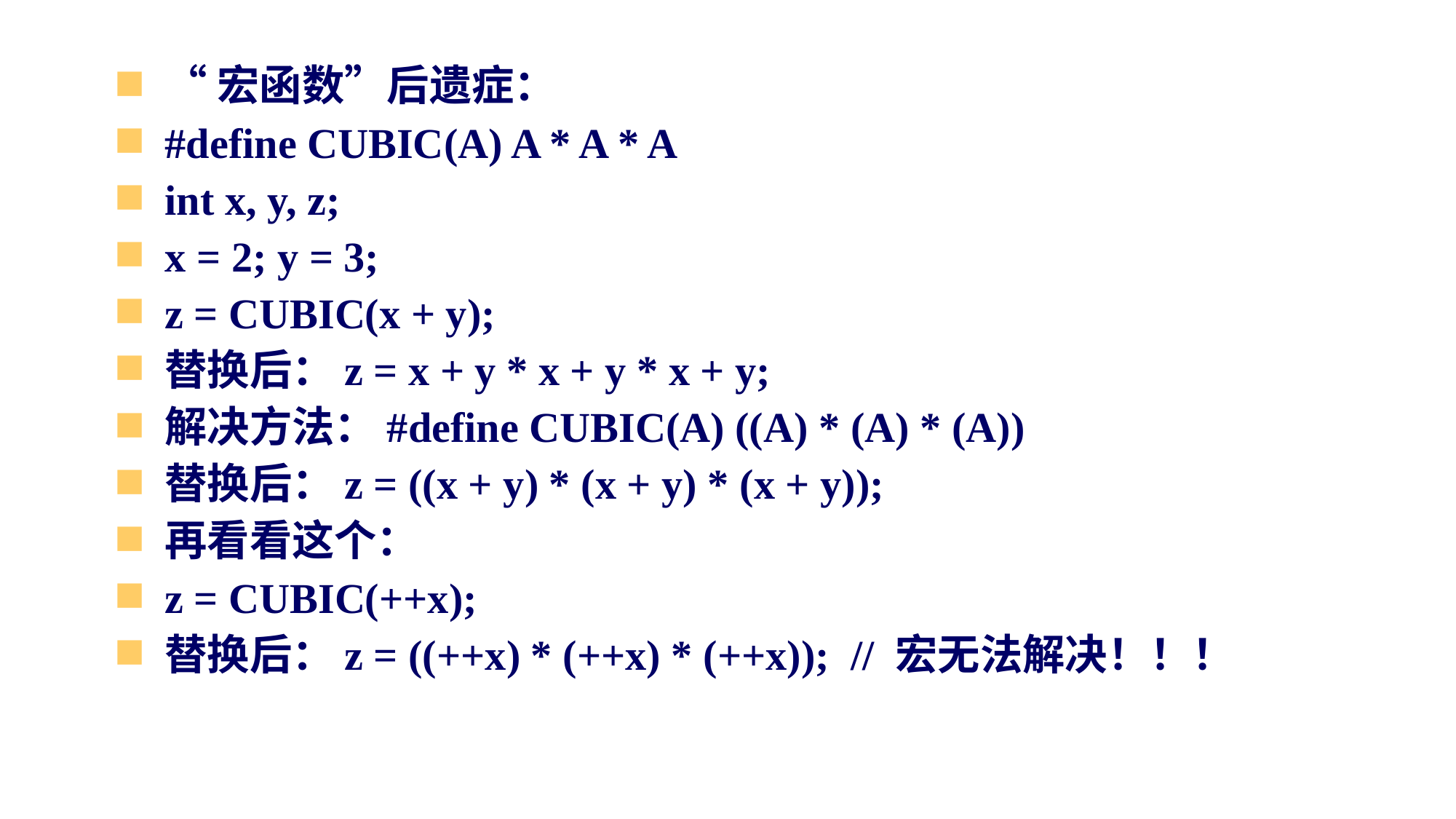

“宏函数”后遗症：
#define CUBIC(A) A * A * A
int x, y, z;
x = 2; y = 3;
z = CUBIC(x + y);
替换后：z = x + y * x + y * x + y;
解决方法：#define CUBIC(A) ((A) * (A) * (A))
替换后：z = ((x + y) * (x + y) * (x + y));
再看看这个：
z = CUBIC(++x);
替换后：z = ((++x) * (++x) * (++x));  // 宏无法解决！！！